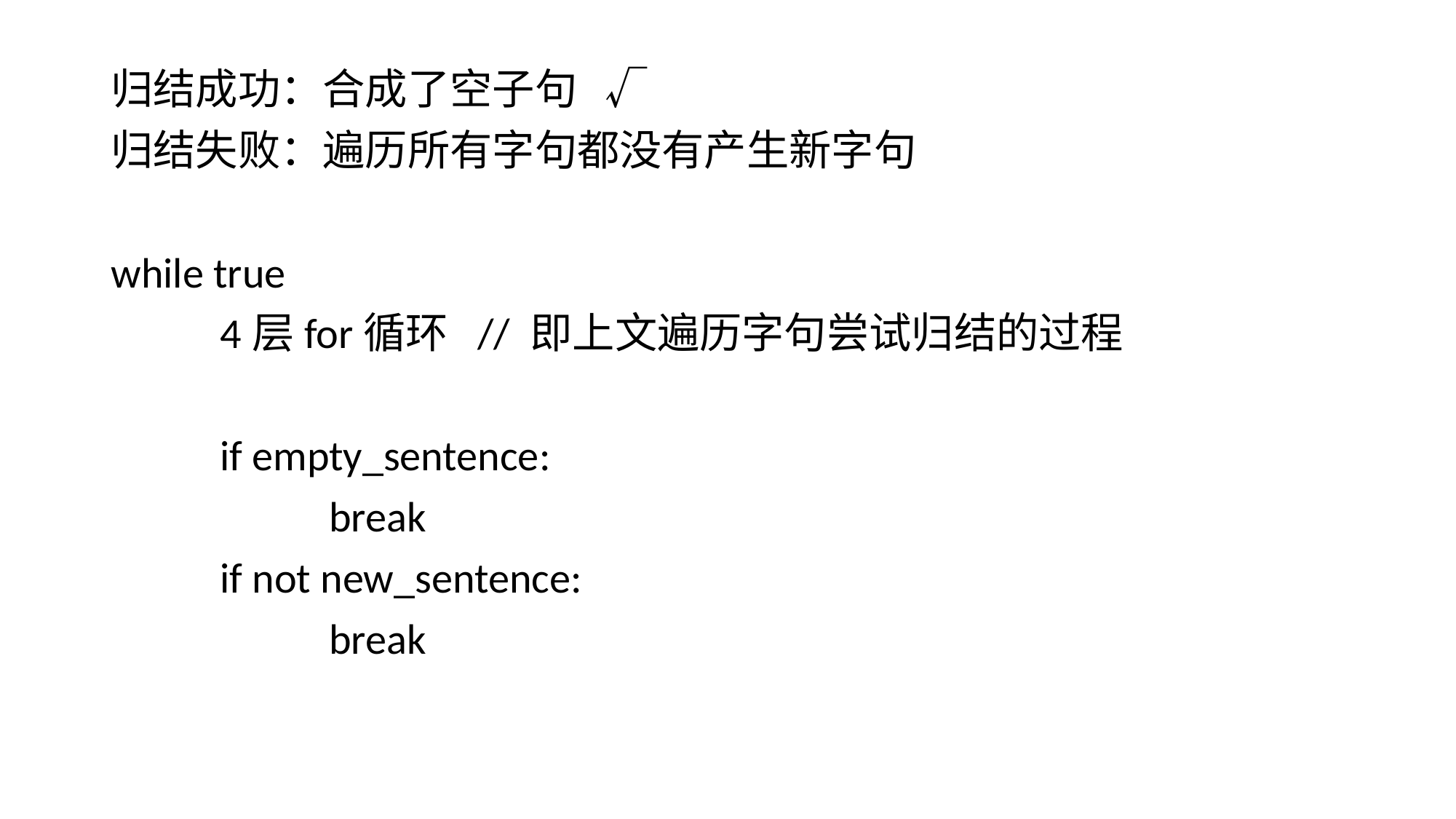

归结成功：合成了空子句   √
归结失败：遍历所有字句都没有产生新字句

while true
	4层for循环  // 即上文遍历字句尝试归结的过程

	if empty_sentence:
		break
	if not new_sentence:
		break